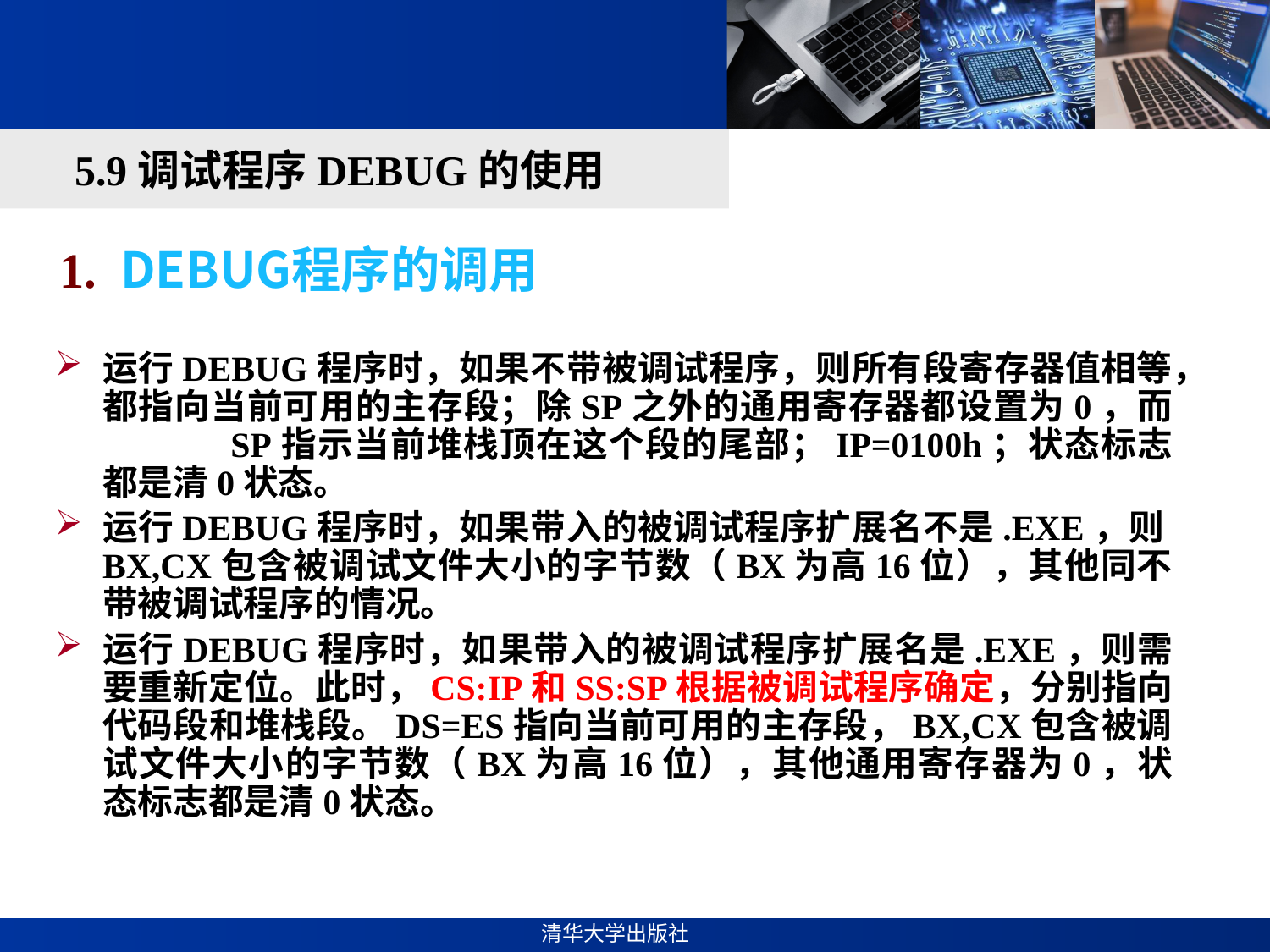

#
5.9调试程序DEBUG的使用
1. DEBUG程序的调用
运行DEBUG程序时，如果不带被调试程序，则所有段寄存器值相等，都指向当前可用的主存段；除SP之外的通用寄存器都设置为0，而	SP指示当前堆栈顶在这个段的尾部；IP=0100h；状态标志都是清0状态。
运行DEBUG程序时，如果带入的被调试程序扩展名不是.EXE，则BX,CX包含被调试文件大小的字节数（BX为高16位），其他同不带被调试程序的情况。
运行DEBUG程序时，如果带入的被调试程序扩展名是.EXE，则需要重新定位。此时，CS:IP和SS:SP根据被调试程序确定，分别指向代码段和堆栈段。DS=ES指向当前可用的主存段，BX,CX包含被调试文件大小的字节数（BX为高16位），其他通用寄存器为0，状态标志都是清0状态。